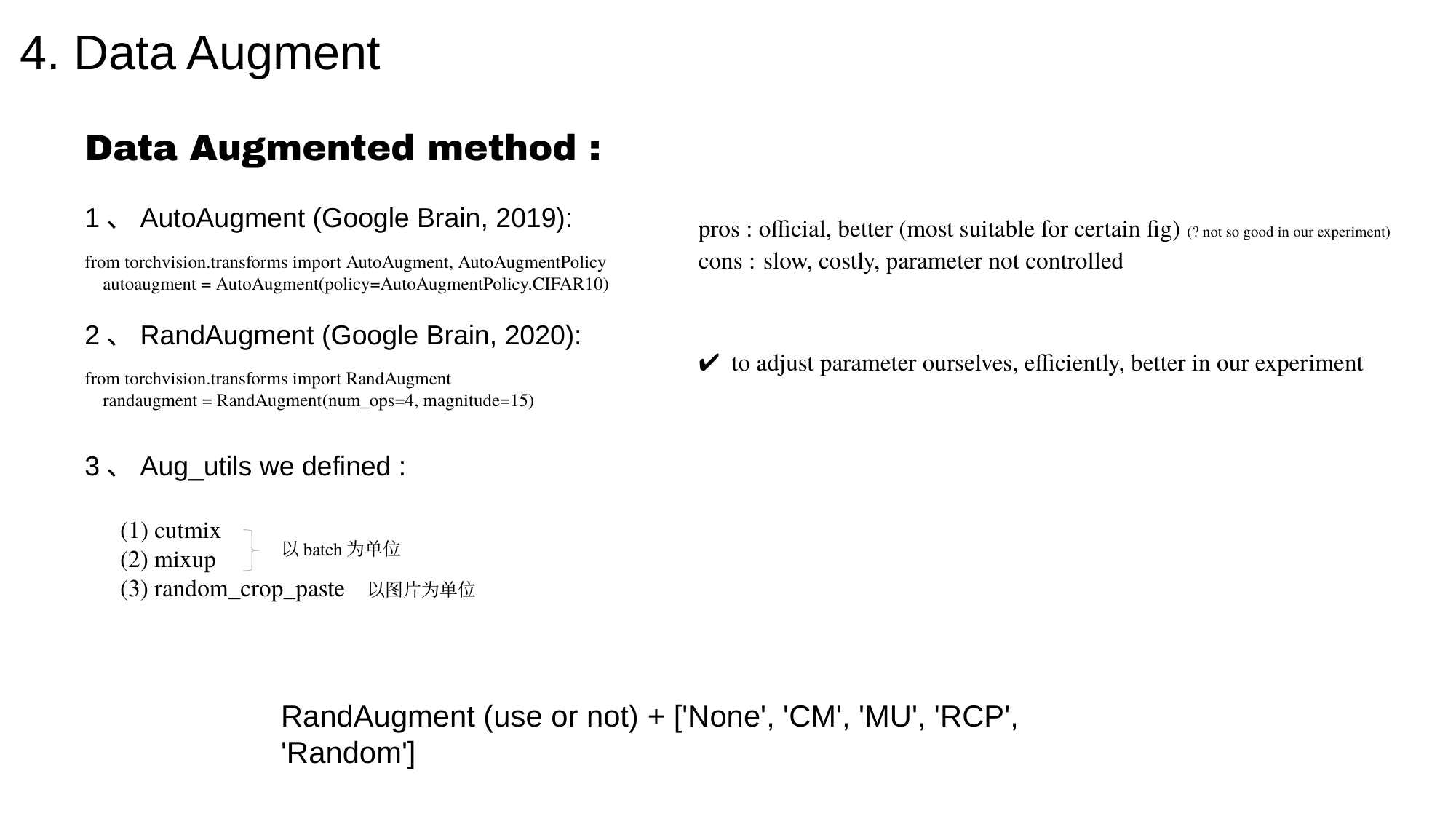

4. Data Augment
Data Augmented method :
1、AutoAugment (Google Brain, 2019):
pros : official, better (most suitable for certain fig) (? not so good in our experiment)
cons : slow, costly, parameter not controlled
from torchvision.transforms import AutoAugment, AutoAugmentPolicy
    autoaugment = AutoAugment(policy=AutoAugmentPolicy.CIFAR10)
2、RandAugment (Google Brain, 2020):
✔  to adjust parameter ourselves, efficiently, better in our experiment
from torchvision.transforms import RandAugment
    randaugment = RandAugment(num_ops=4, magnitude=15)
3、Aug_utils we defined :
(1) cutmix
(2) mixup
(3) random_crop_paste

以batch为单位
以图片为单位
RandAugment (use or not) + ['None', 'CM', 'MU', 'RCP', 'Random']